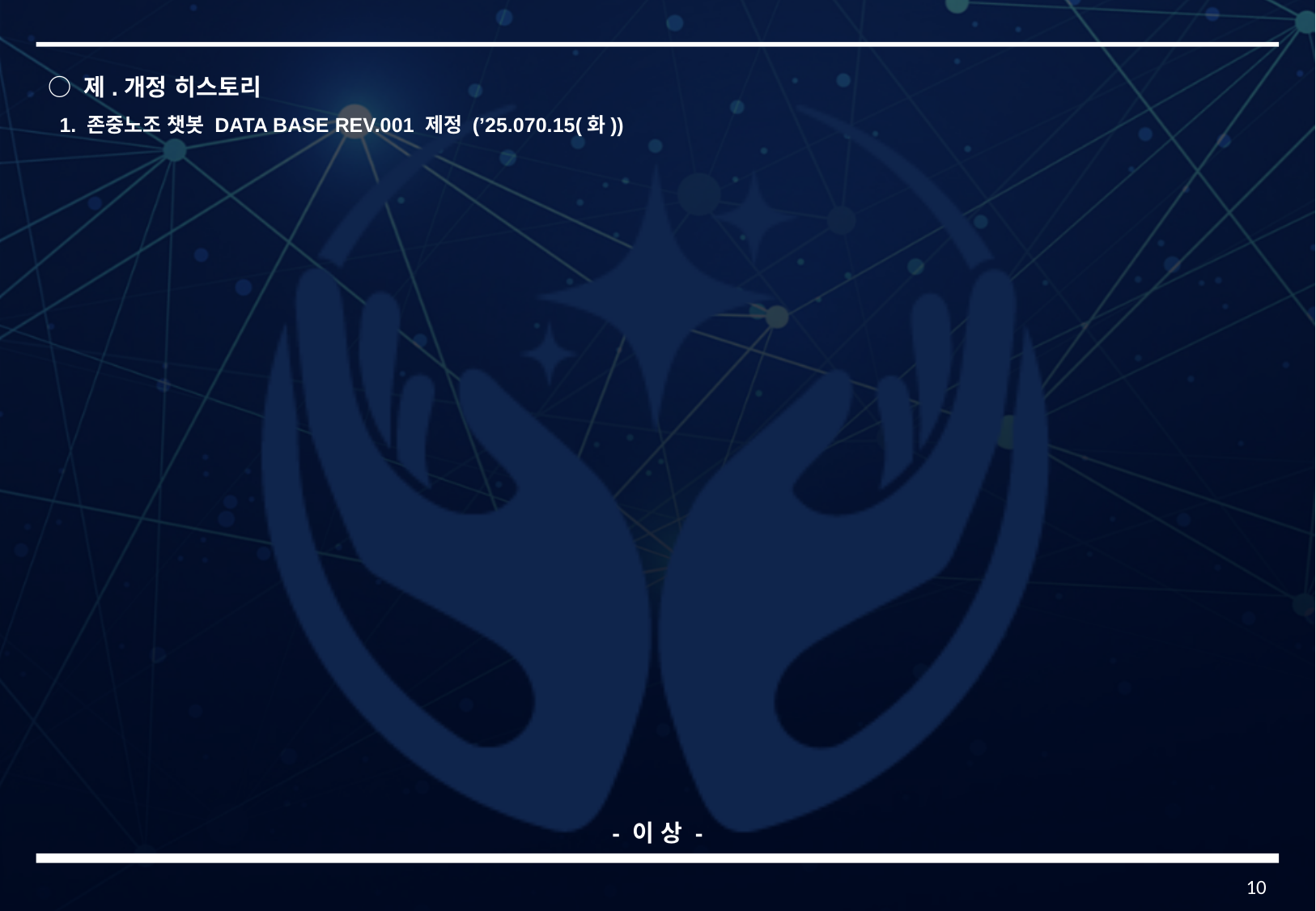

○ 제.개정 히스토리
  1. 존중노조 챗봇 DATA BASE REV.001 제정 (’25.070.15(화))
- 이 상 -

10